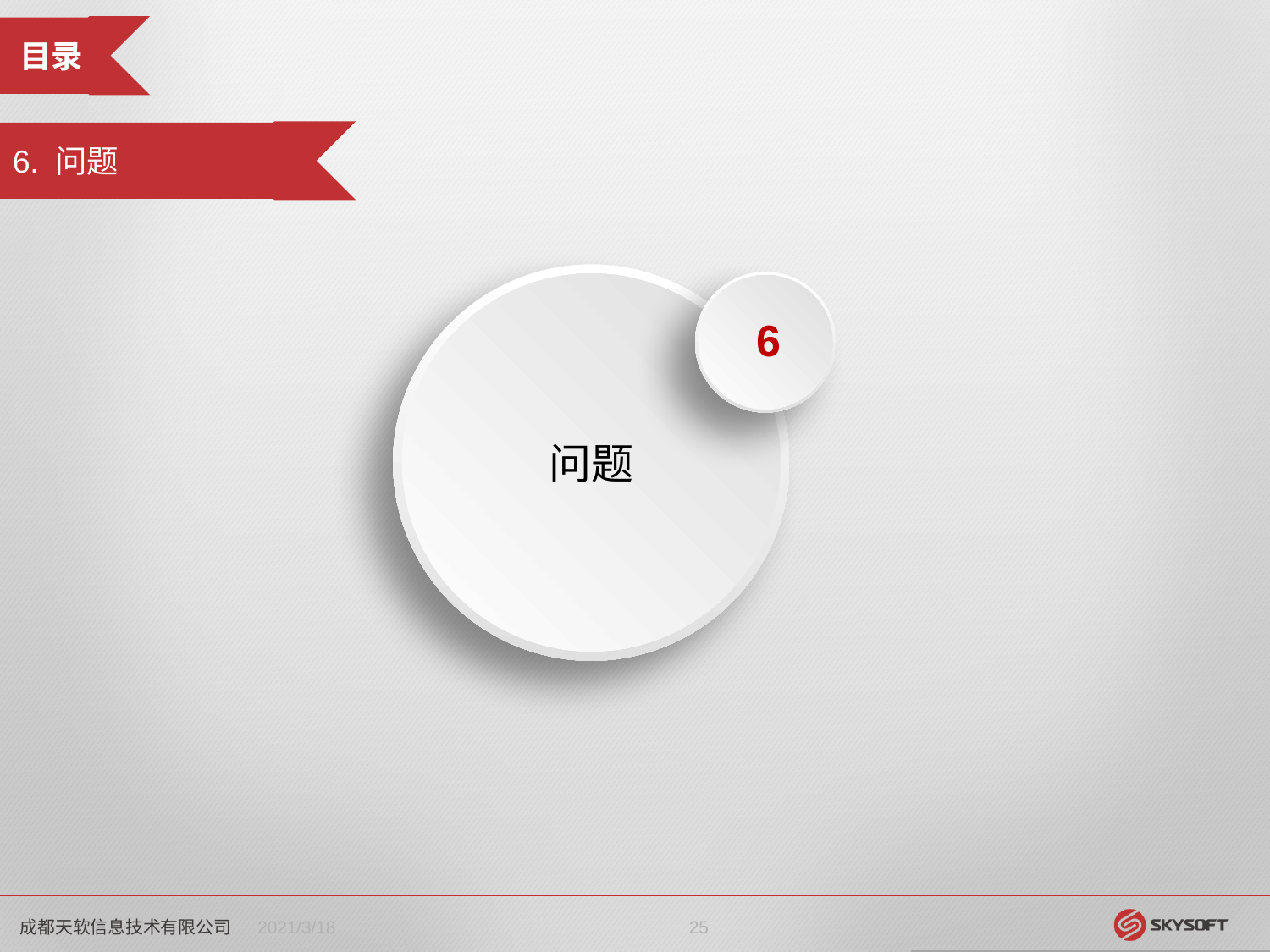

6. 问题

问题

6

成都天软信息技术有限公司
2021/3/18
25